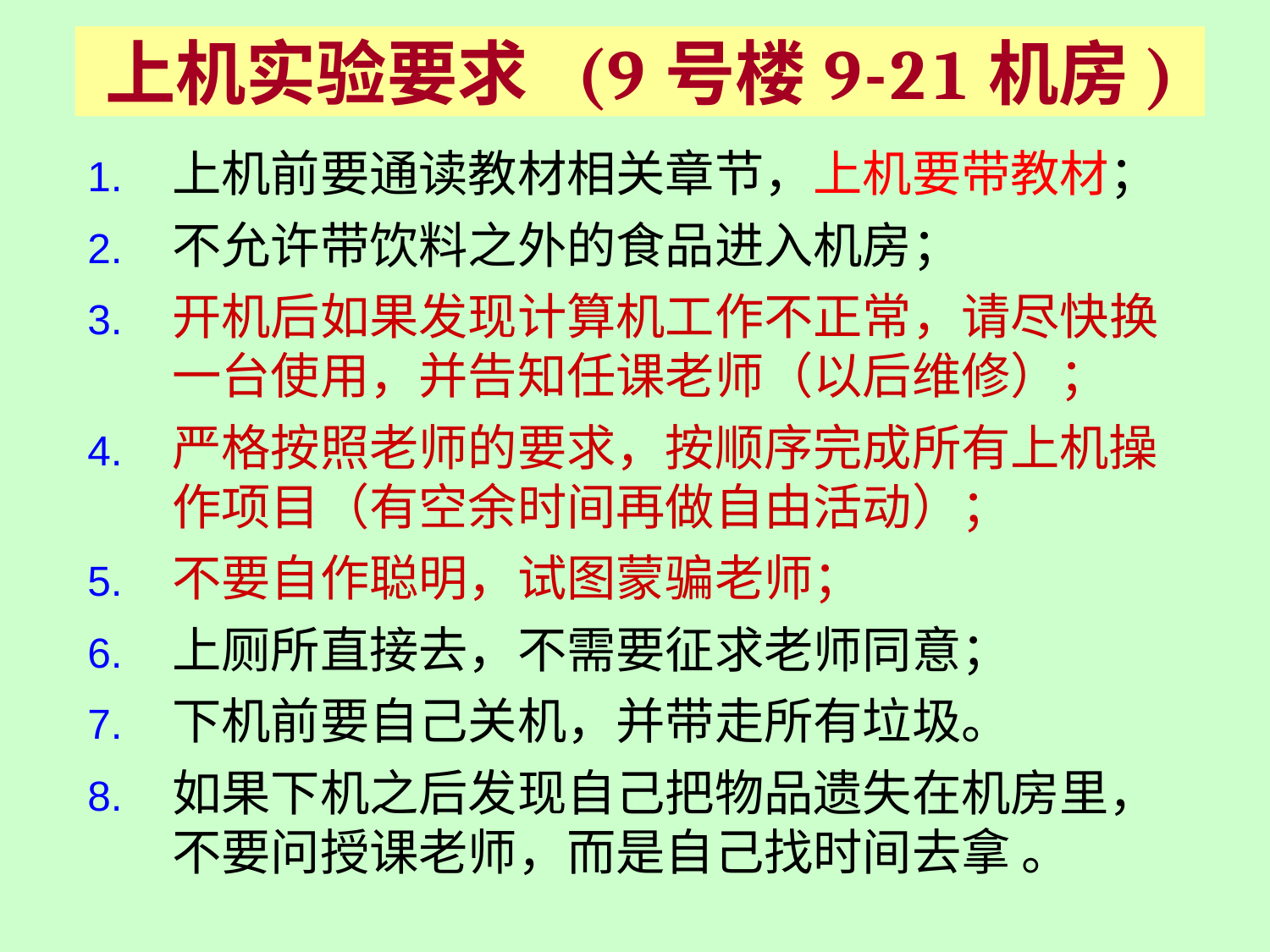

# 上机实验要求  (9号楼9-21机房)
上机前要通读教材相关章节，上机要带教材；
不允许带饮料之外的食品进入机房；
开机后如果发现计算机工作不正常，请尽快换一台使用，并告知任课老师（以后维修）；
严格按照老师的要求，按顺序完成所有上机操作项目（有空余时间再做自由活动）；
不要自作聪明，试图蒙骗老师；
上厕所直接去，不需要征求老师同意；
下机前要自己关机，并带走所有垃圾。
如果下机之后发现自己把物品遗失在机房里，不要问授课老师，而是自己找时间去拿 。
19